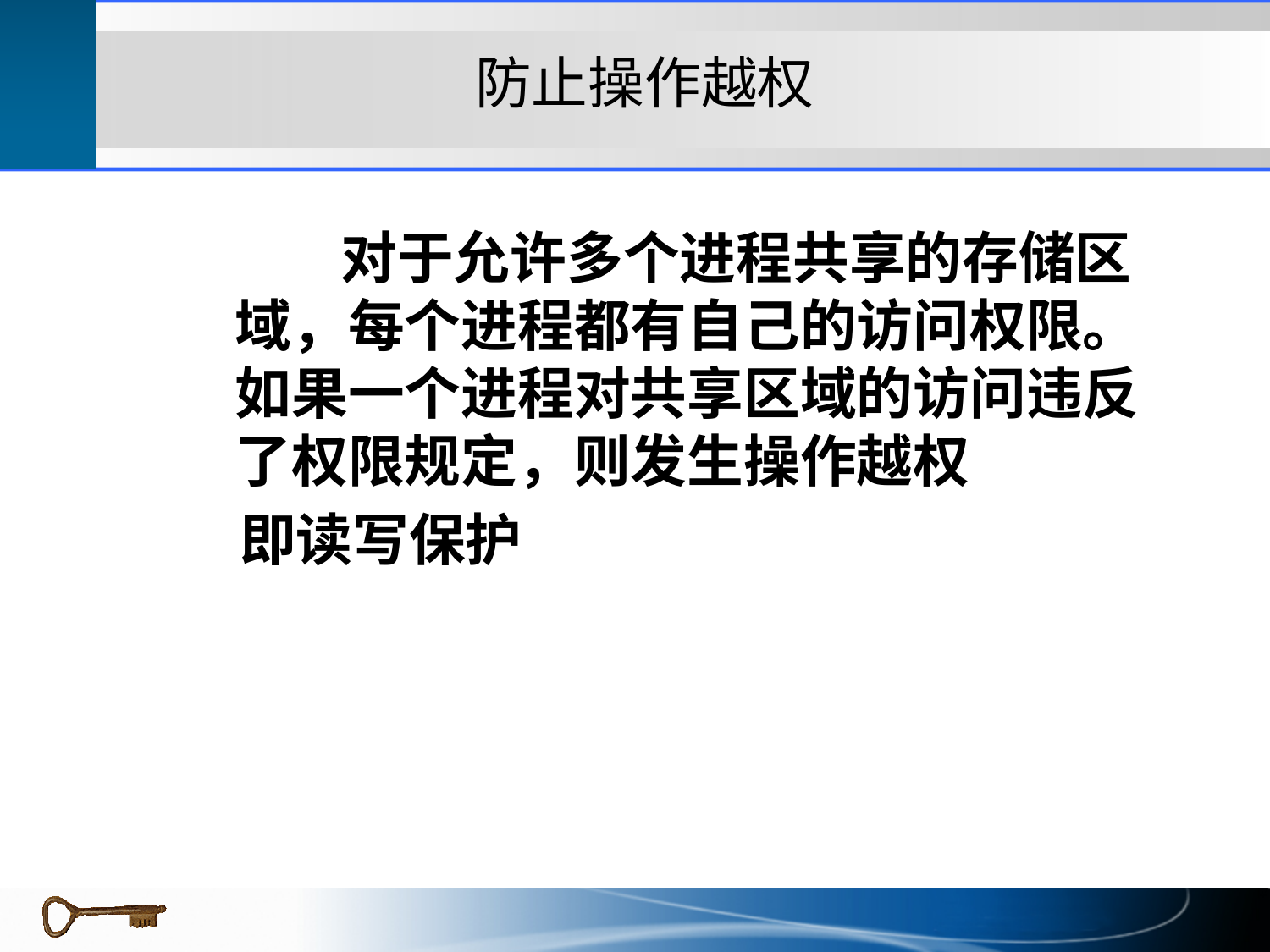

防止操作越权
           对于允许多个进程共享的存储区域，每个进程都有自己的访问权限。如果一个进程对共享区域的访问违反了权限规定，则发生操作越权
   即读写保护